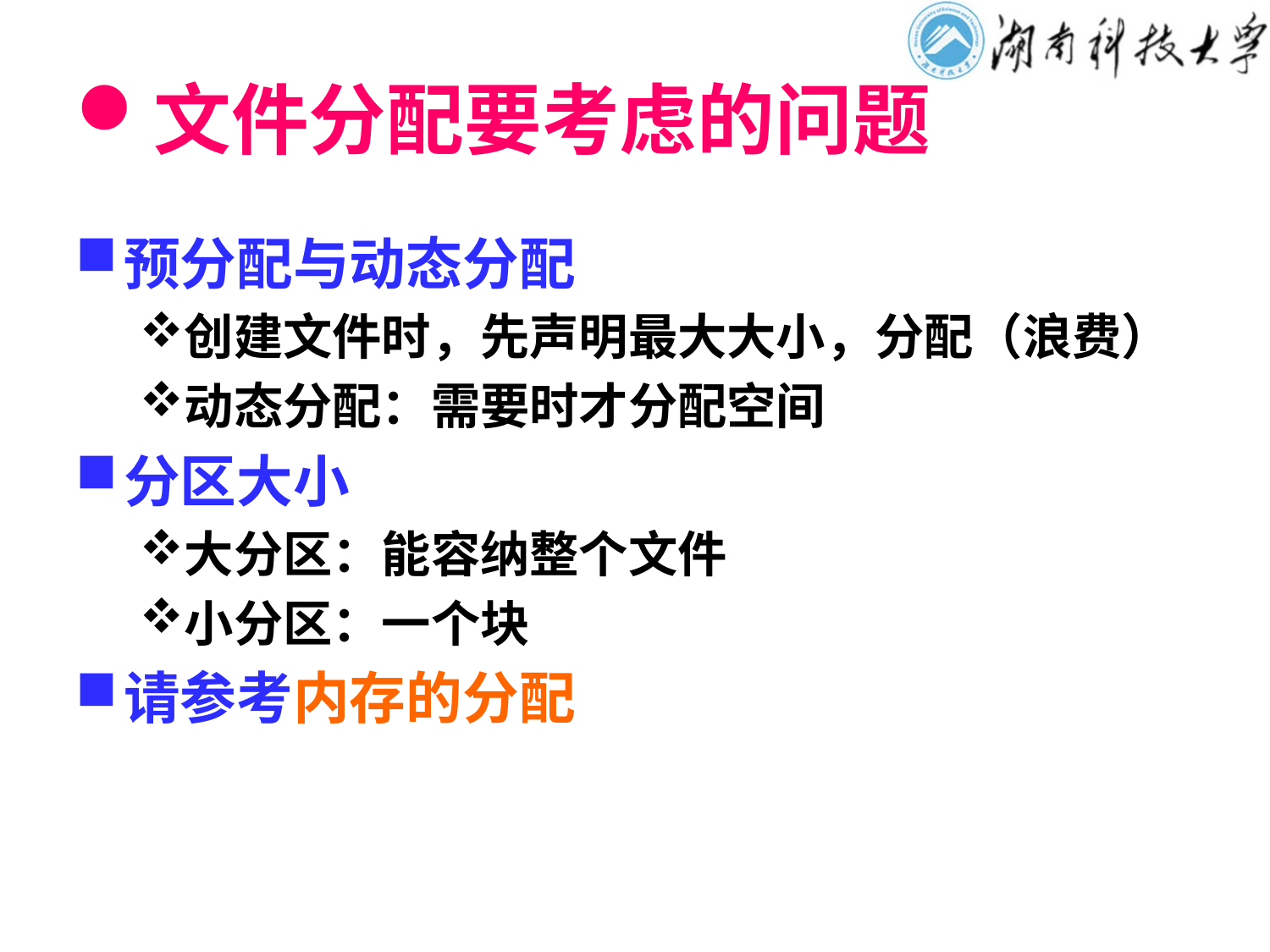

# 文件分配要考虑的问题
预分配与动态分配
创建文件时，先声明最大大小，分配（浪费）
动态分配：需要时才分配空间
分区大小
大分区：能容纳整个文件
小分区：一个块
请参考内存的分配